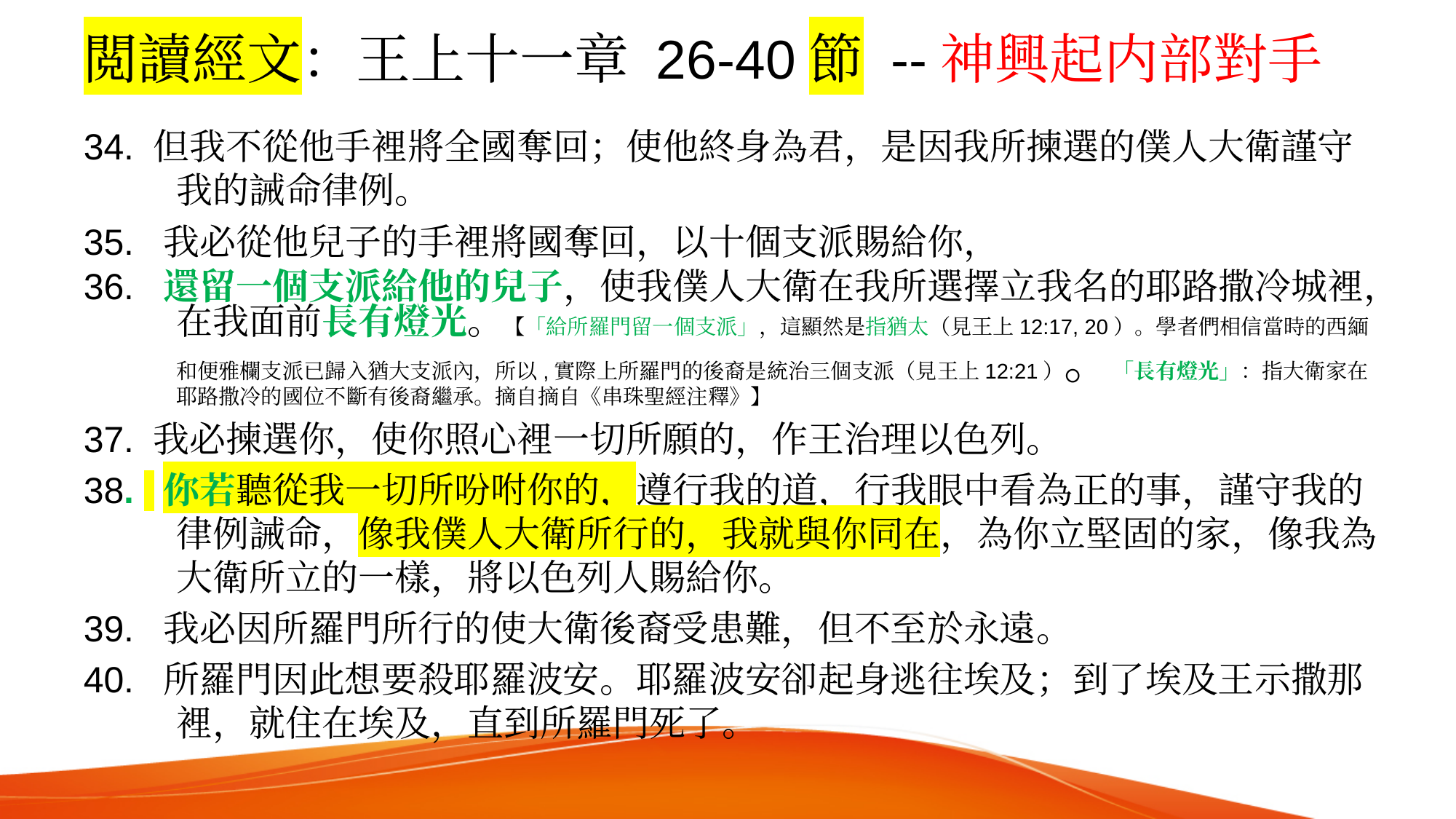

# 閲讀經文：王上十一章 26-40節 --神興起内部對手
34. 但我不從他手裡將全國奪回；使他終身為君，是因我所揀選的僕人大衛謹守我的誡命律例。
35.  我必從他兒子的手裡將國奪回，以十個支派賜給你，
36.  還留一個支派給他的兒子，使我僕人大衛在我所選擇立我名的耶路撒冷城裡，在我面前長有燈光。【「給所羅門留一個支派」，這顯然是指猶太（見王上12:17, 20）。學者們相信當時的西緬和便雅欄支派已歸入猶大支派內，所以,實際上所羅門的後裔是統治三個支派（見王上12:21）。「長有燈光」：指大衛家在耶路撒冷的國位不斷有後裔繼承。摘自摘自《串珠聖經注釋》】
37. 我必揀選你，使你照心裡一切所願的，作王治理以色列。
38.  你若聽從我一切所吩咐你的，遵行我的道，行我眼中看為正的事，謹守我的律例誡命，像我僕人大衛所行的，我就與你同在，為你立堅固的家，像我為大衛所立的一樣，將以色列人賜給你。
39.  我必因所羅門所行的使大衛後裔受患難，但不至於永遠。
40.  所羅門因此想要殺耶羅波安。耶羅波安卻起身逃往埃及；到了埃及王示撒那裡，就住在埃及，直到所羅門死了。